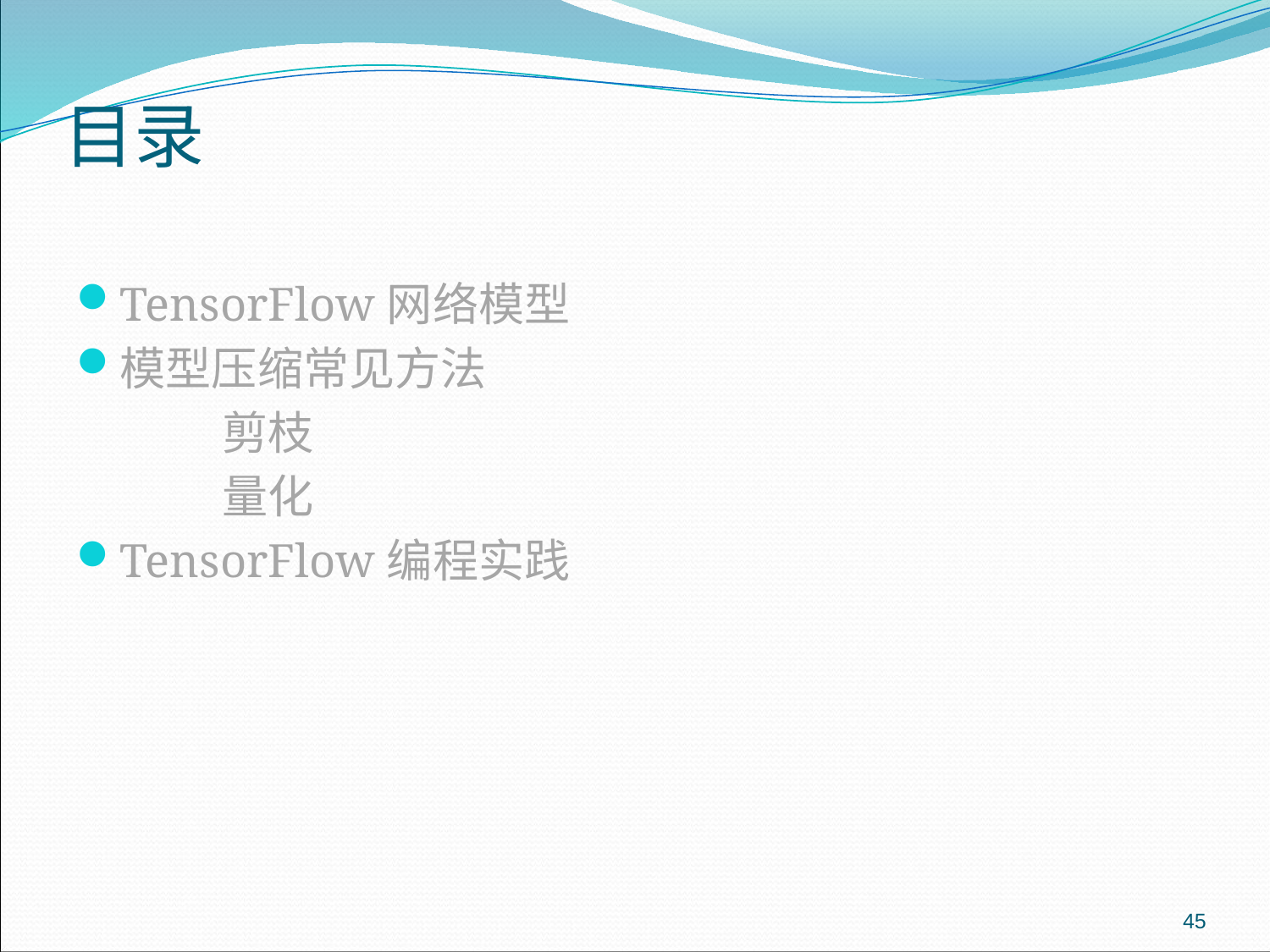

# 目录
TensorFlow网络模型
模型压缩常见方法
             剪枝
             量化
TensorFlow编程实践
45